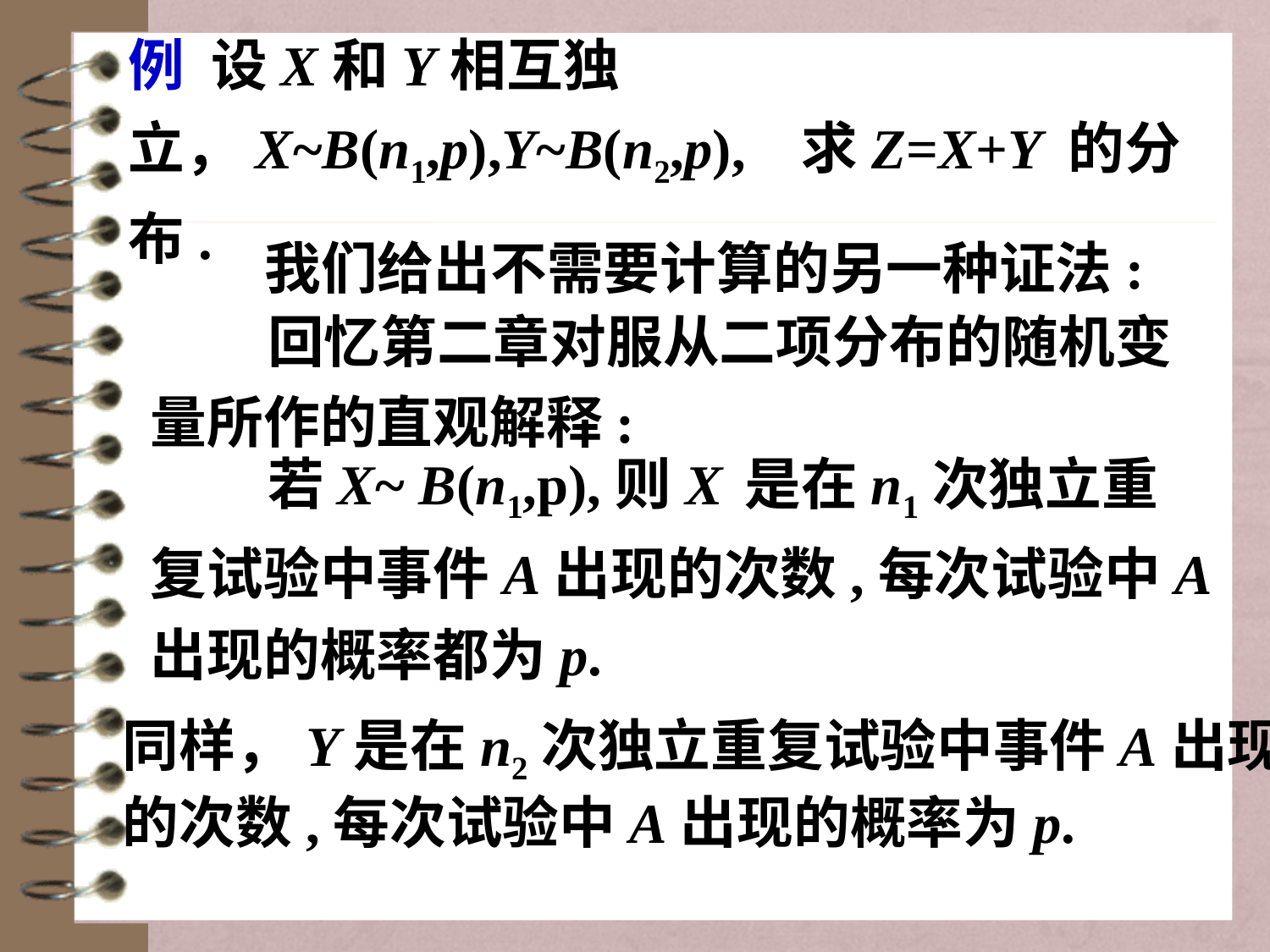

例  设X和Y相互独立，X~B(n1,p),Y~B(n2,p),   求Z=X+Y 的分布.
       我们给出不需要计算的另一种证法:
        回忆第二章对服从二项分布的随机变量所作的直观解释:
        若X~ B(n1,p),则X 是在n1次独立重复试验中事件A出现的次数,每次试验中A出现的概率都为p.
同样，Y是在n2次独立重复试验中事件A出现
的次数,每次试验中A出现的概率为p.